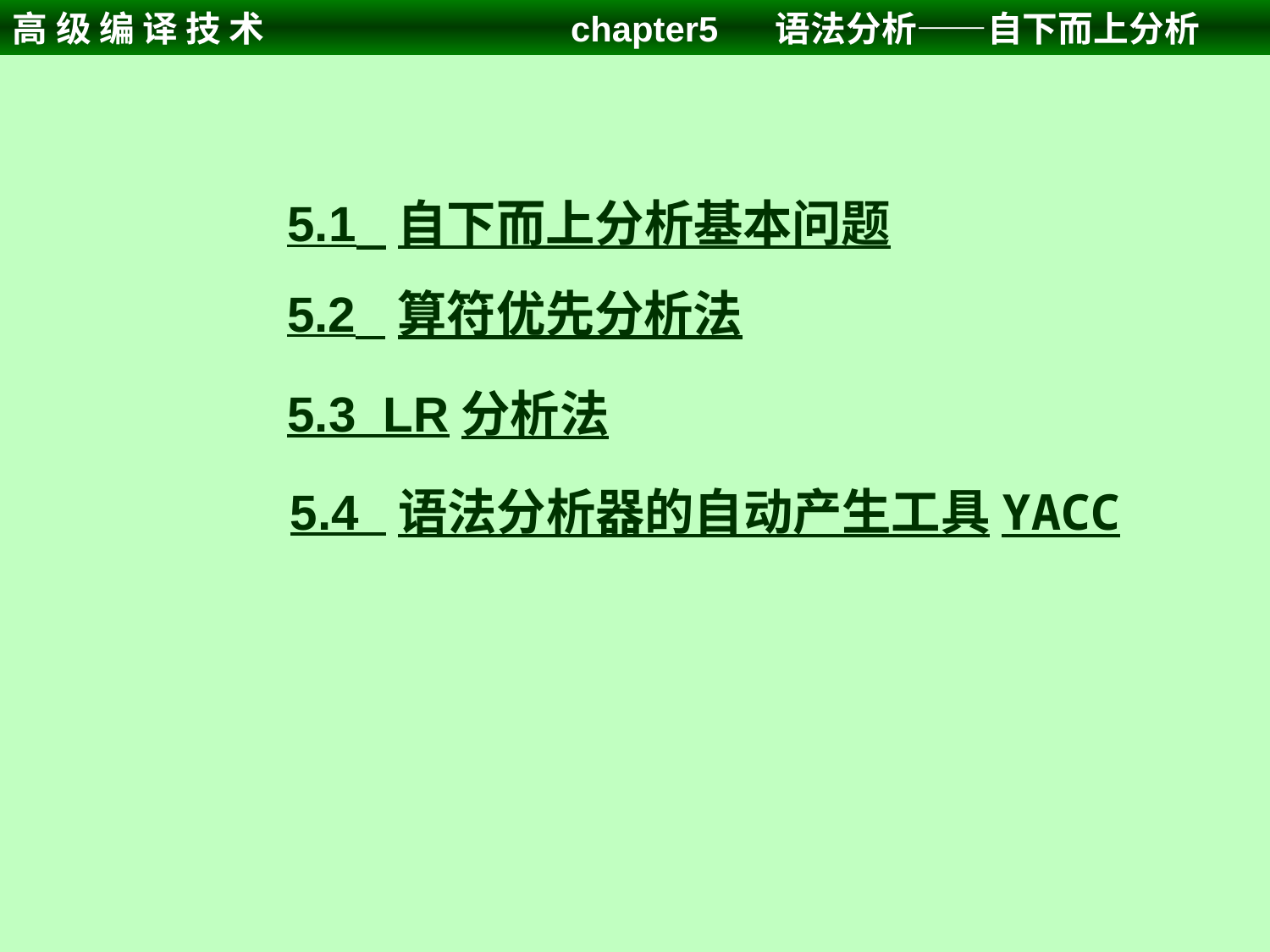

5.1 自下而上分析基本问题
5.2 算符优先分析法
5.3  LR分析法
5.4  语法分析器的自动产生工具YACC